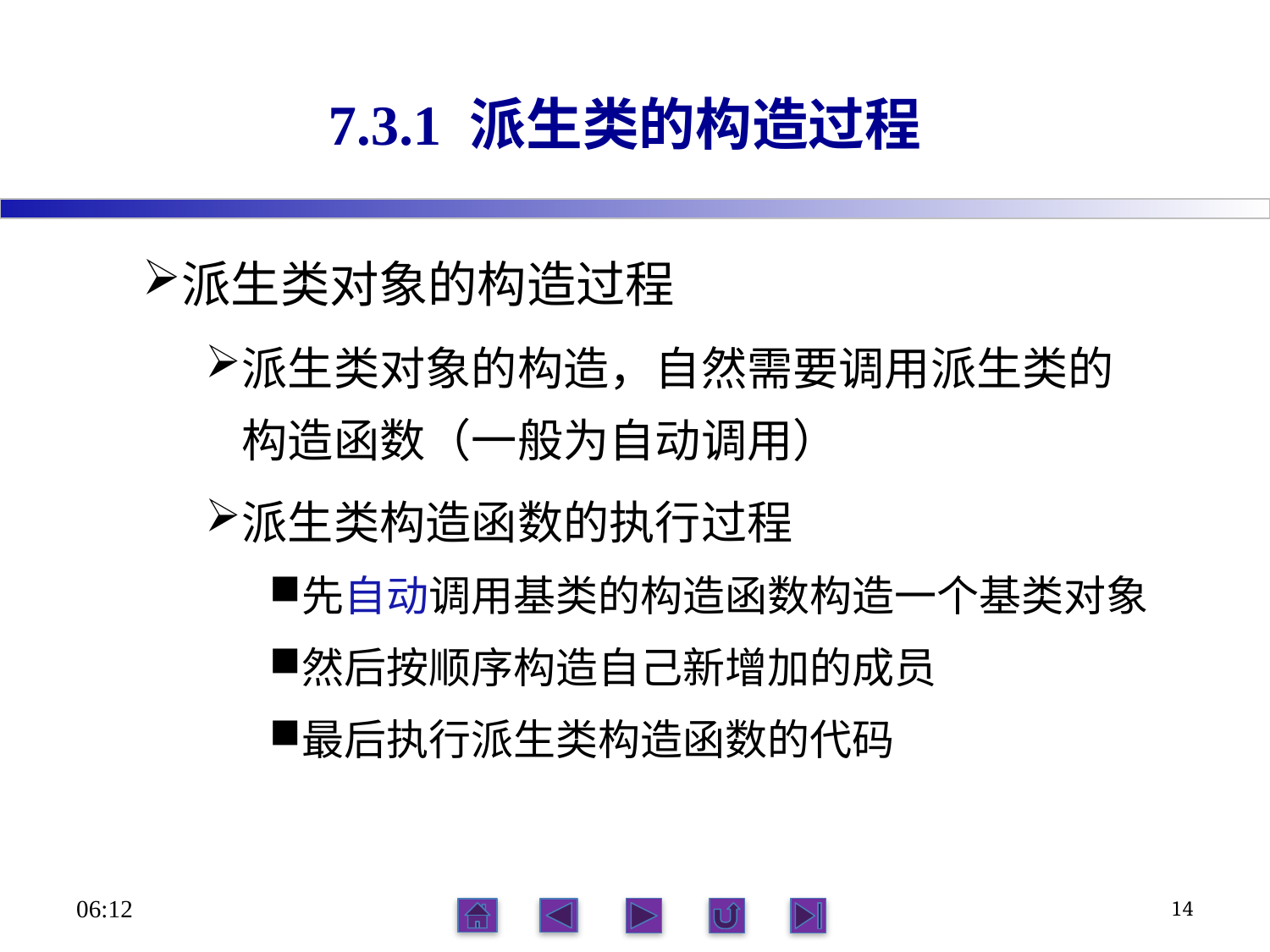

# 7.3.1 派生类的构造过程
派生类对象的构造过程
派生类对象的构造，自然需要调用派生类的构造函数（一般为自动调用）
派生类构造函数的执行过程
先自动调用基类的构造函数构造一个基类对象
然后按顺序构造自己新增加的成员
最后执行派生类构造函数的代码
06:12
14